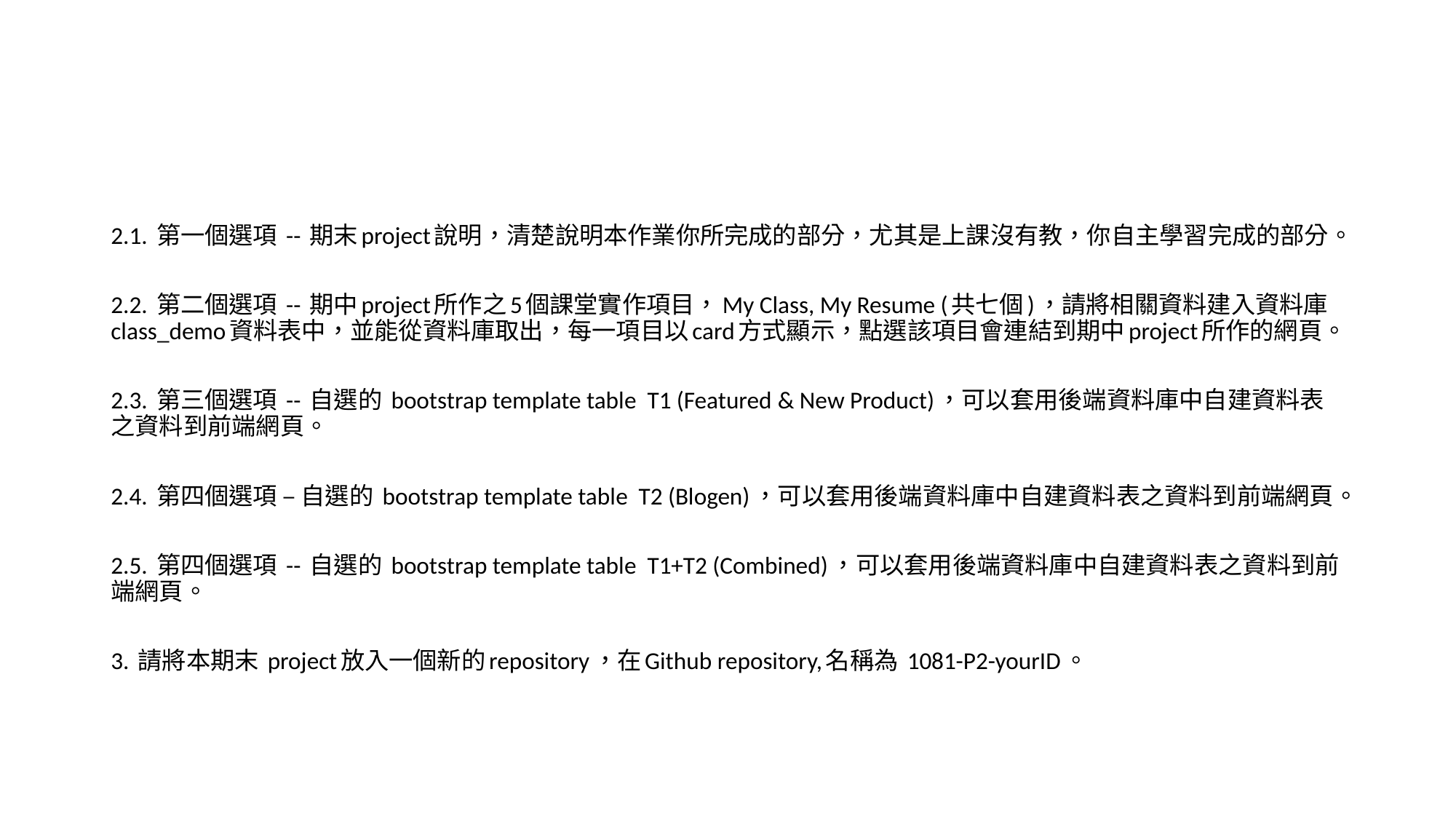

#
2.1. 第一個選項 -- 期末project說明，清楚說明本作業你所完成的部分，尤其是上課沒有教，你自主學習完成的部分。

2.2. 第二個選項 -- 期中project所作之5個課堂實作項目，My Class, My Resume (共七個)，請將相關資料建入資料庫 class_demo資料表中，並能從資料庫取出，每一項目以card方式顯示，點選該項目會連結到期中project所作的網頁。

2.3. 第三個選項 -- 自選的 bootstrap template table  T1 (Featured & New Product)，可以套用後端資料庫中自建資料表之資料到前端網頁。

2.4. 第四個選項 – 自選的 bootstrap template table  T2 (Blogen)，可以套用後端資料庫中自建資料表之資料到前端網頁。

2.5. 第四個選項 -- 自選的 bootstrap template table  T1+T2 (Combined)，可以套用後端資料庫中自建資料表之資料到前端網頁。

3. 請將本期末 project放入一個新的repository，在Github repository,名稱為 1081-P2-yourID。